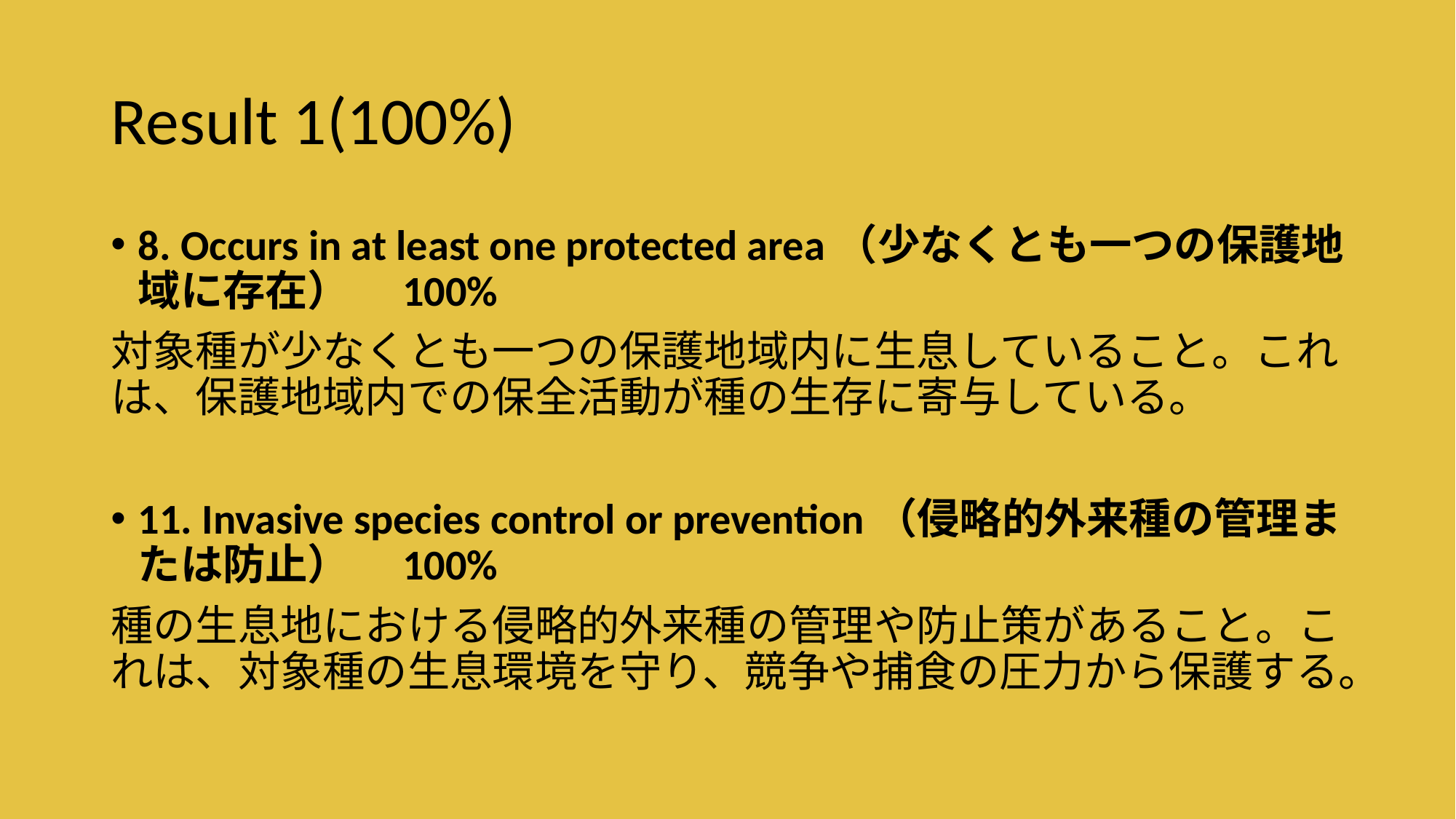

# Result 1(100%)
8. Occurs in at least one protected area（少なくとも一つの保護地域に存在）　100%
対象種が少なくとも一つの保護地域内に生息していること。これは、保護地域内での保全活動が種の生存に寄与している。

11. Invasive species control or prevention（侵略的外来種の管理または防止）　100%
種の生息地における侵略的外来種の管理や防止策があること。これは、対象種の生息環境を守り、競争や捕食の圧力から保護する。